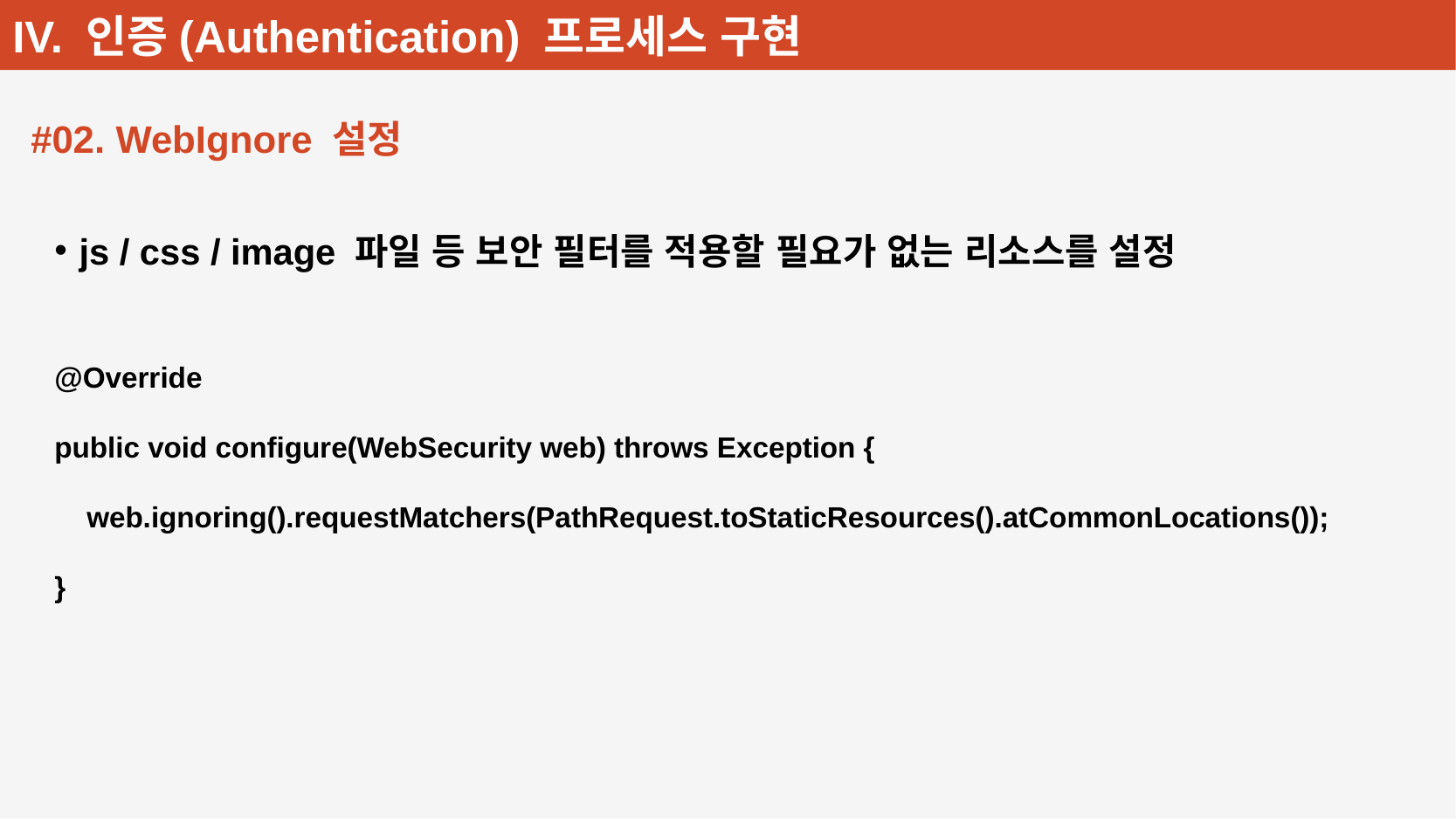

#02. WebIgnore 설정
js / css / image 파일 등 보안 필터를 적용할 필요가 없는 리소스를 설정

@Override
public void configure(WebSecurity web) throws Exception {
    web.ignoring().requestMatchers(PathRequest.toStaticResources().atCommonLocations());
}